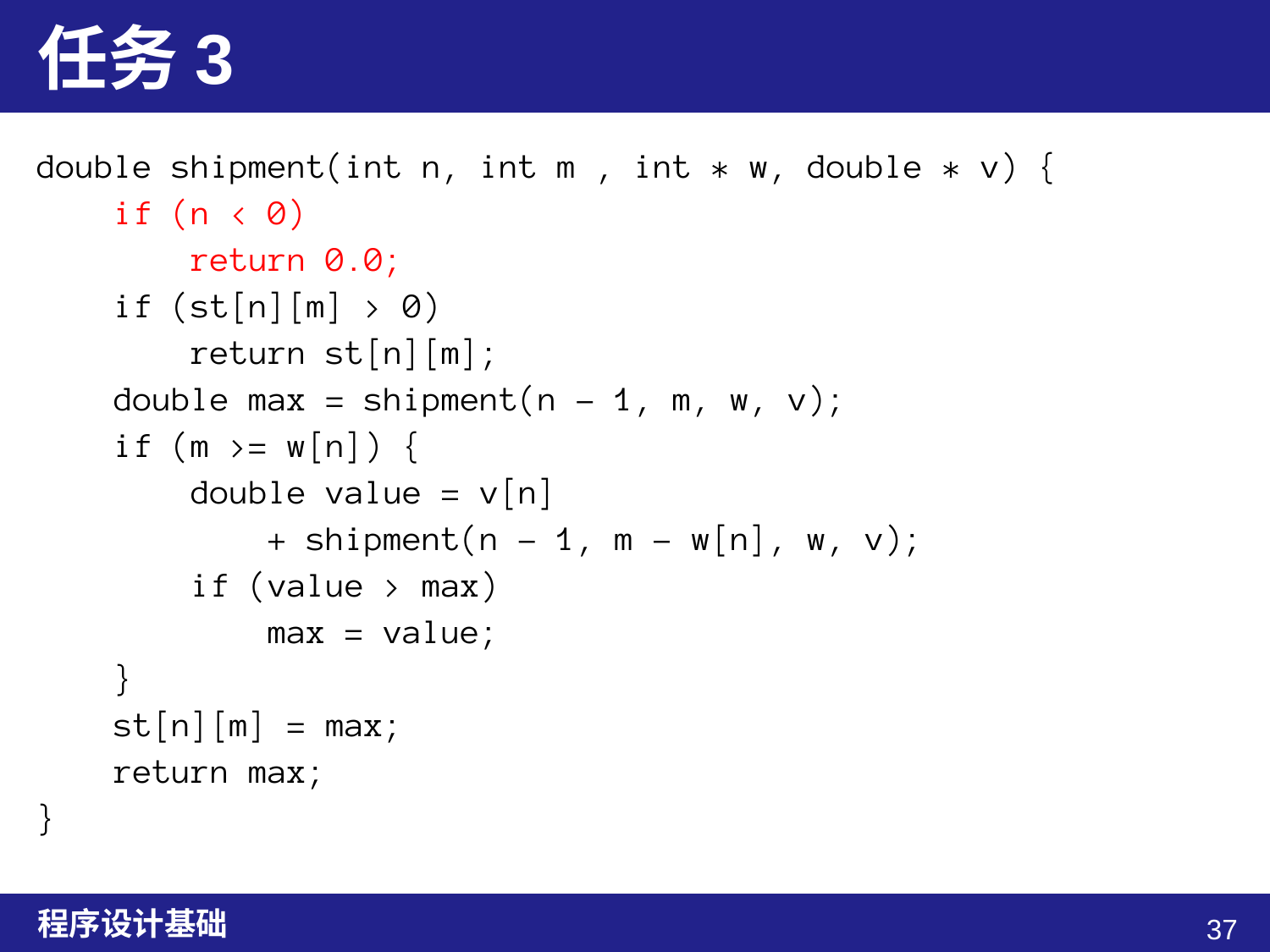

# 任务3
double shipment(int n, int m , int * w, double * v) {
    if (n < 0)
        return 0.0;
    if (st[n][m] > 0)
        return st[n][m];
    double max = shipment(n - 1, m, w, v);
    if (m >= w[n]) {
        double value = v[n]
            + shipment(n - 1, m - w[n], w, v);
        if (value > max)
            max = value;
    }
    st[n][m] = max;
    return max;
}